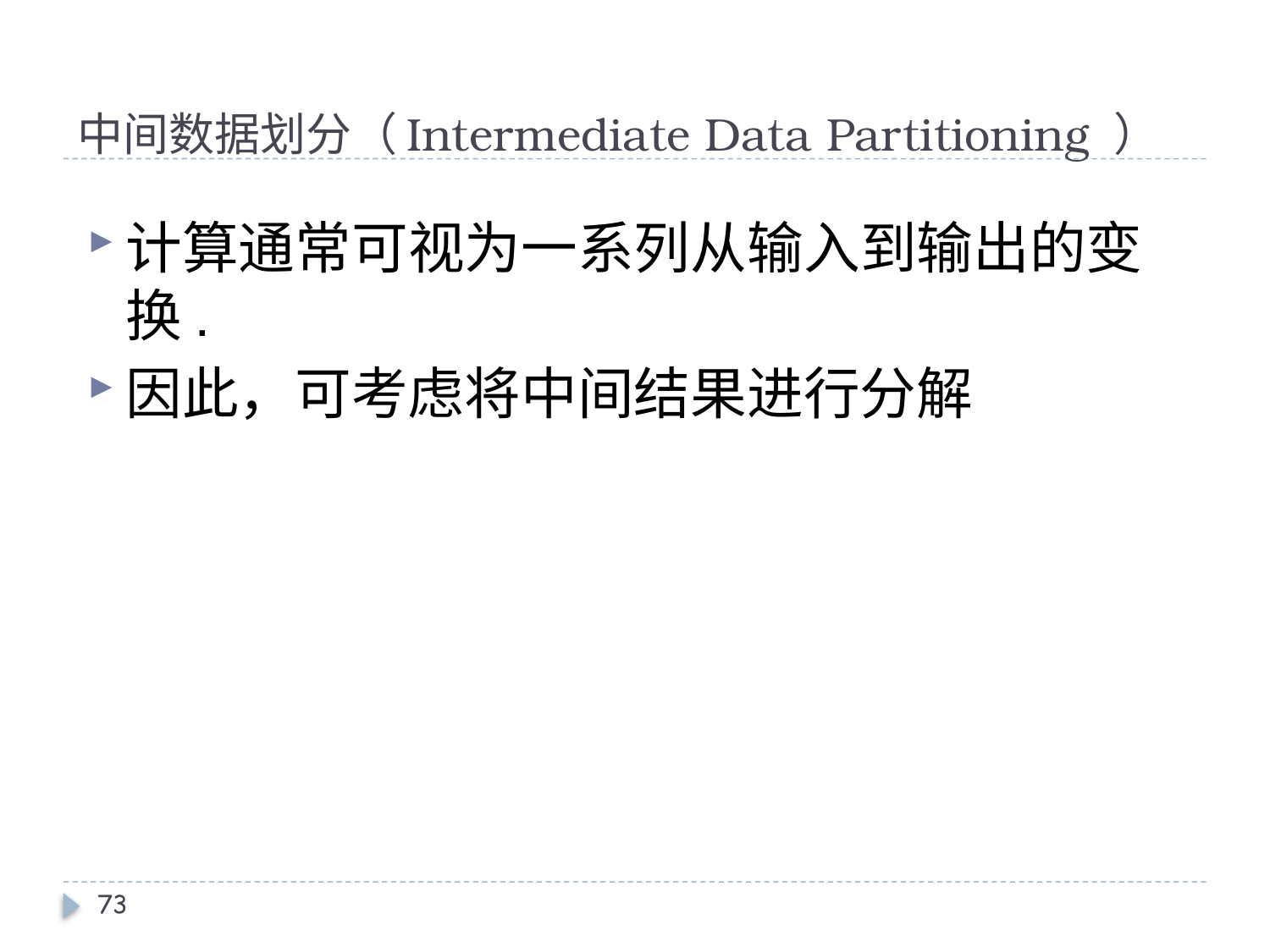

# 中间数据划分（Intermediate Data Partitioning ）
计算通常可视为一系列从输入到输出的变换.
因此，可考虑将中间结果进行分解
73